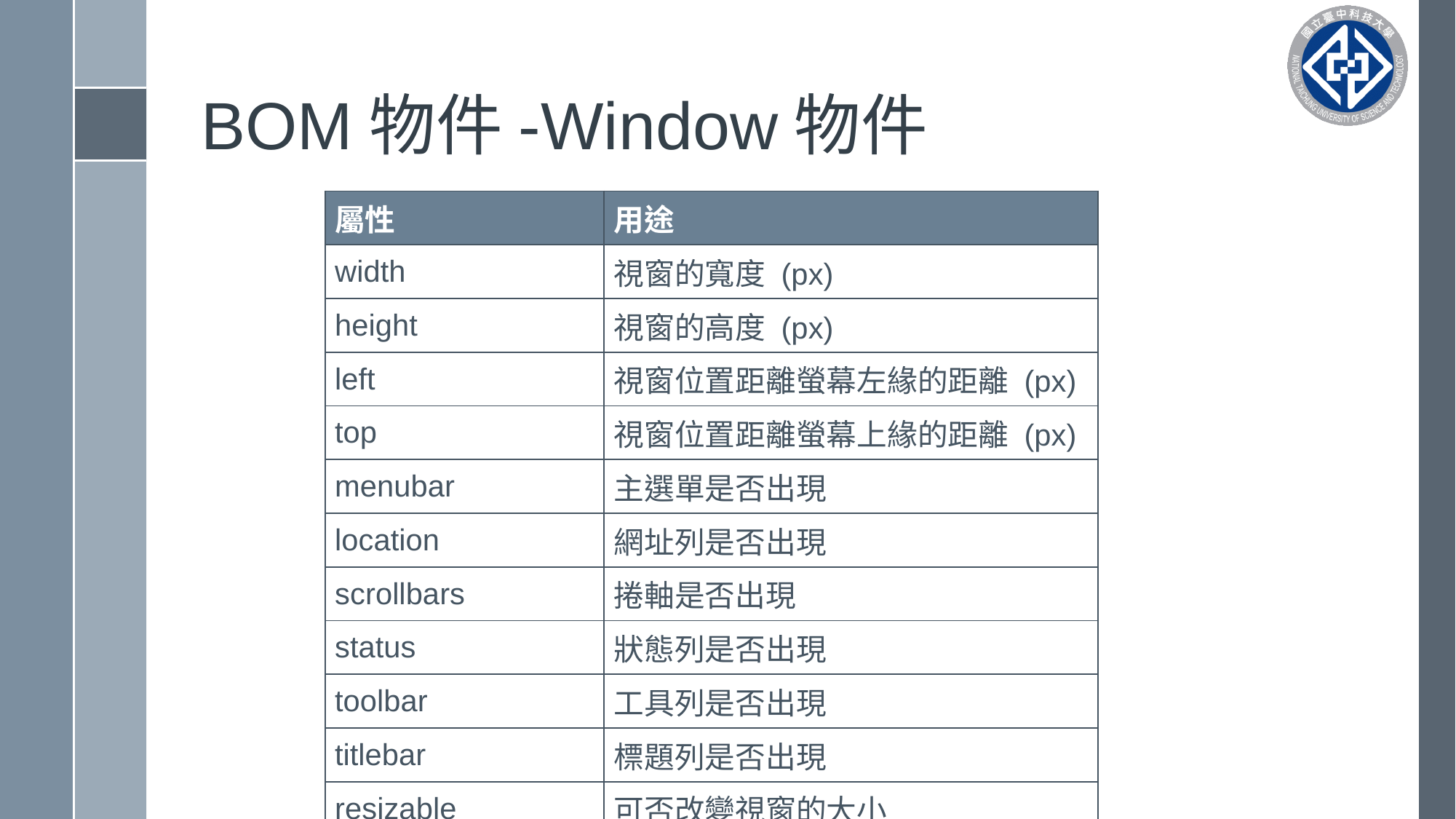

# BOM物件-Window物件
| 屬性 | 用途 |
| --- | --- |
| width | 視窗的寬度 (px) |
| height | 視窗的高度 (px) |
| left | 視窗位置距離螢幕左緣的距離 (px) |
| top | 視窗位置距離螢幕上緣的距離 (px) |
| menubar | 主選單是否出現 |
| location | 網址列是否出現 |
| scrollbars | 捲軸是否出現 |
| status | 狀態列是否出現 |
| toolbar | 工具列是否出現 |
| titlebar | 標題列是否出現 |
| resizable | 可否改變視窗的大小 |
| fullscreen | 是否打開成全螢幕模式 |